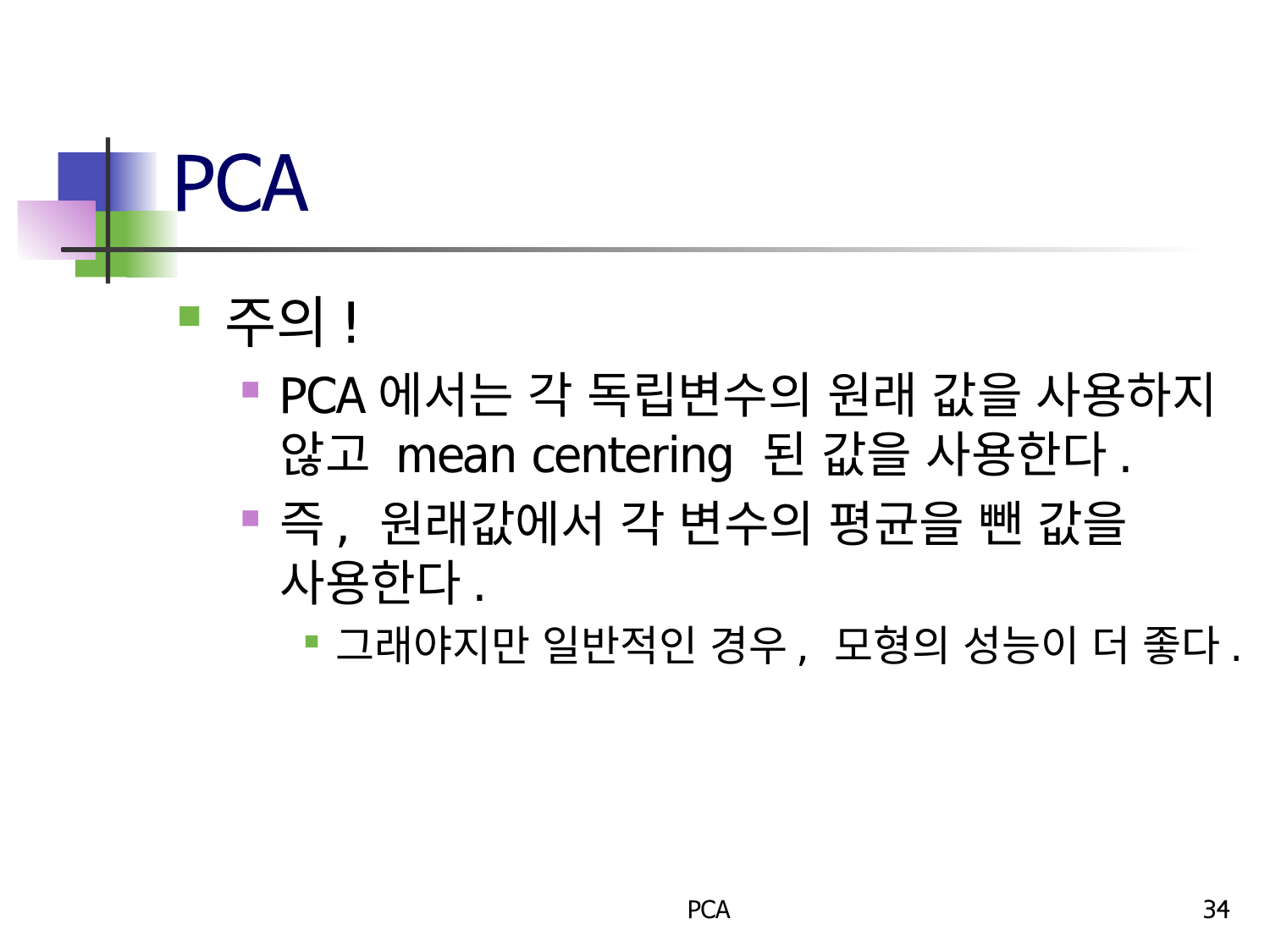

# PCA
주의!
PCA에서는 각 독립변수의 원래 값을 사용하지 않고 mean centering 된 값을 사용한다.
즉, 원래값에서 각 변수의 평균을 뺀 값을 사용한다.
그래야지만 일반적인 경우, 모형의 성능이 더 좋다.
PCA
34